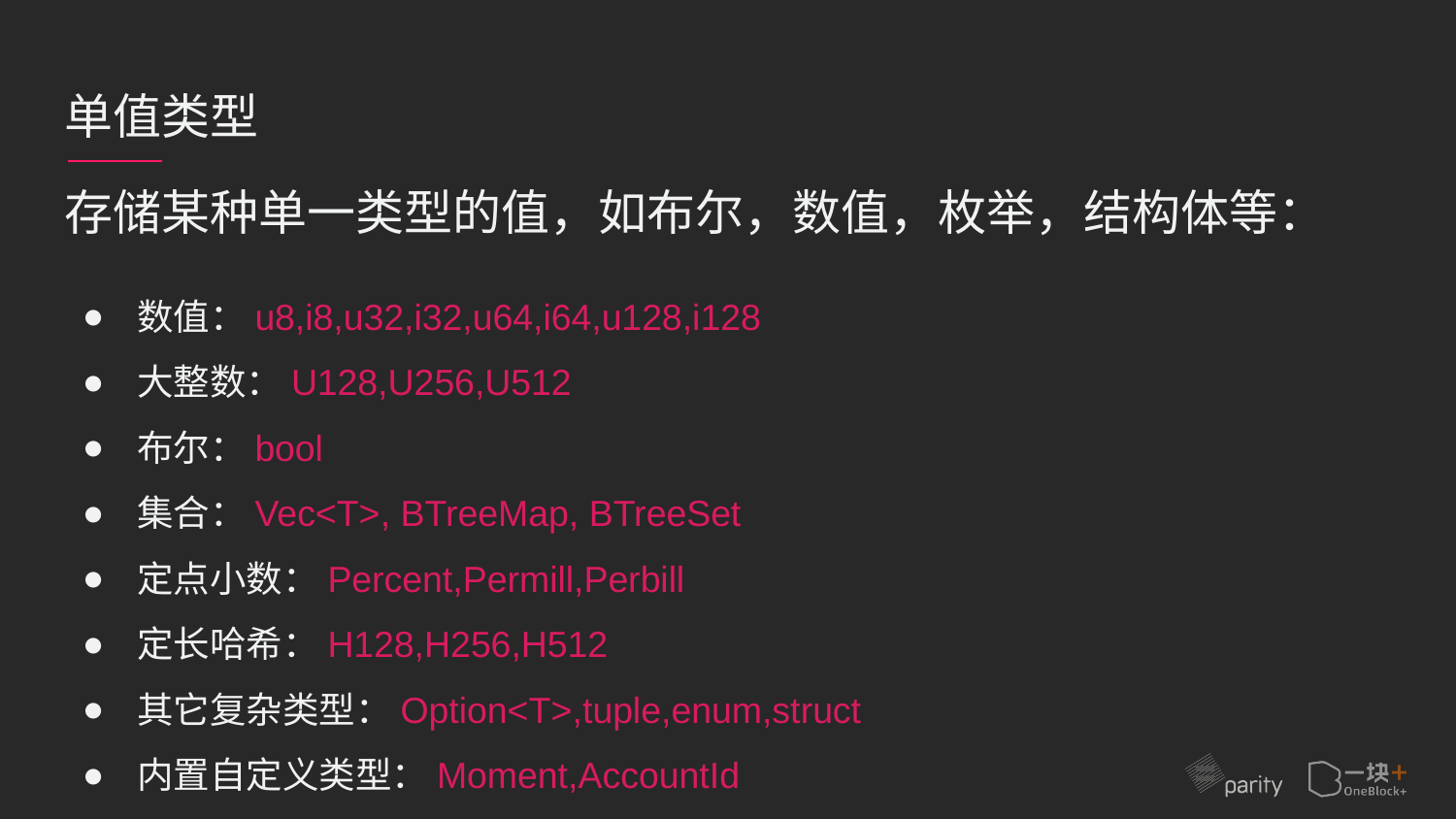

# 单值类型
存储某种单一类型的值，如布尔，数值，枚举，结构体等：
数值：u8,i8,u32,i32,u64,i64,u128,i128
大整数：U128,U256,U512
布尔：bool
集合：Vec<T>, BTreeMap, BTreeSet
定点小数：Percent,Permill,Perbill
定长哈希：H128,H256,H512
其它复杂类型：Option<T>,tuple,enum,struct
内置自定义类型：Moment,AccountId